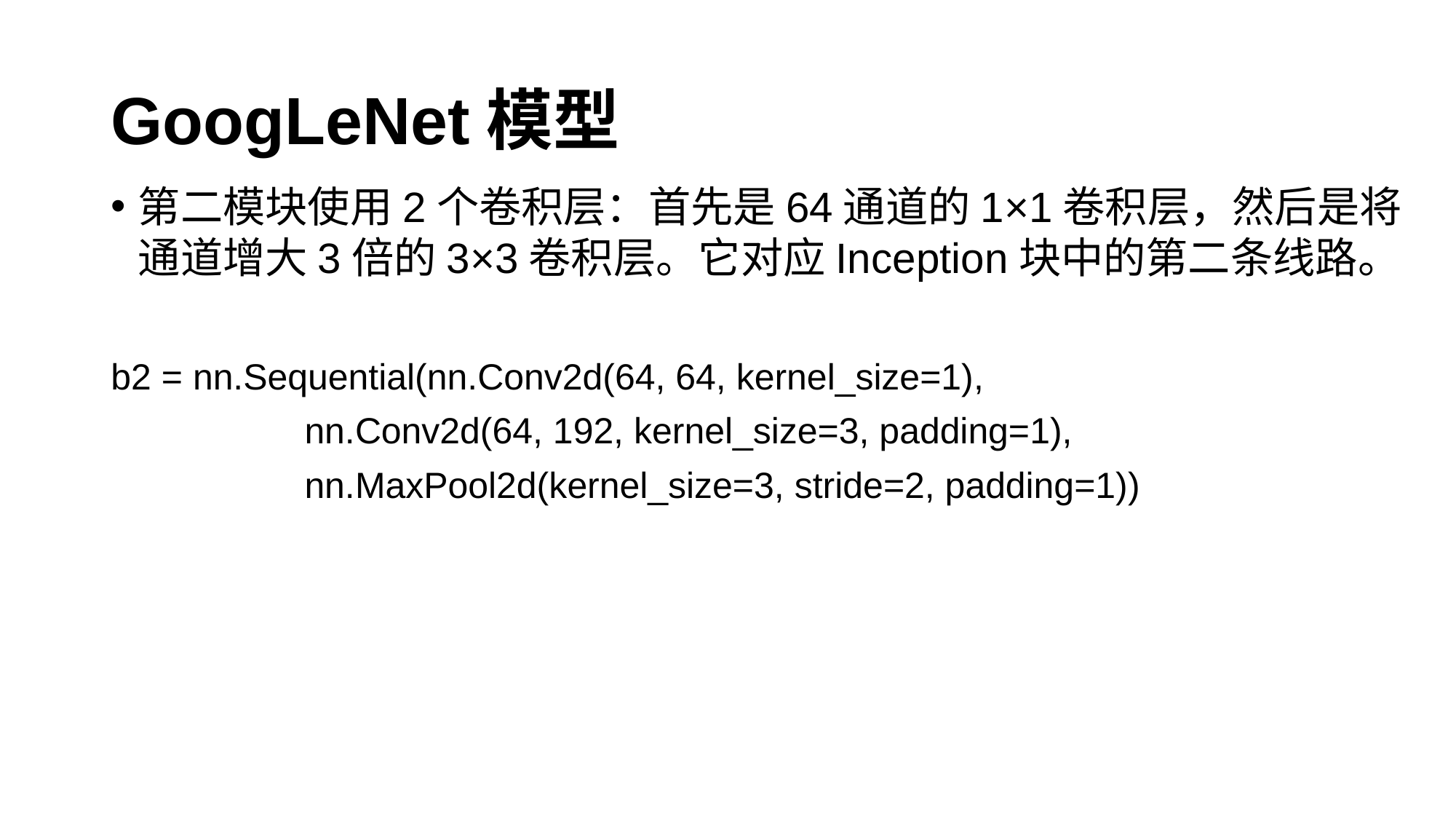

# GoogLeNet模型
第二模块使用2个卷积层：首先是64通道的1×1卷积层，然后是将通道增大3倍的3×3卷积层。它对应Inception块中的第二条线路。

b2 = nn.Sequential(nn.Conv2d(64, 64, kernel_size=1),
                   nn.Conv2d(64, 192, kernel_size=3, padding=1),
                   nn.MaxPool2d(kernel_size=3, stride=2, padding=1))